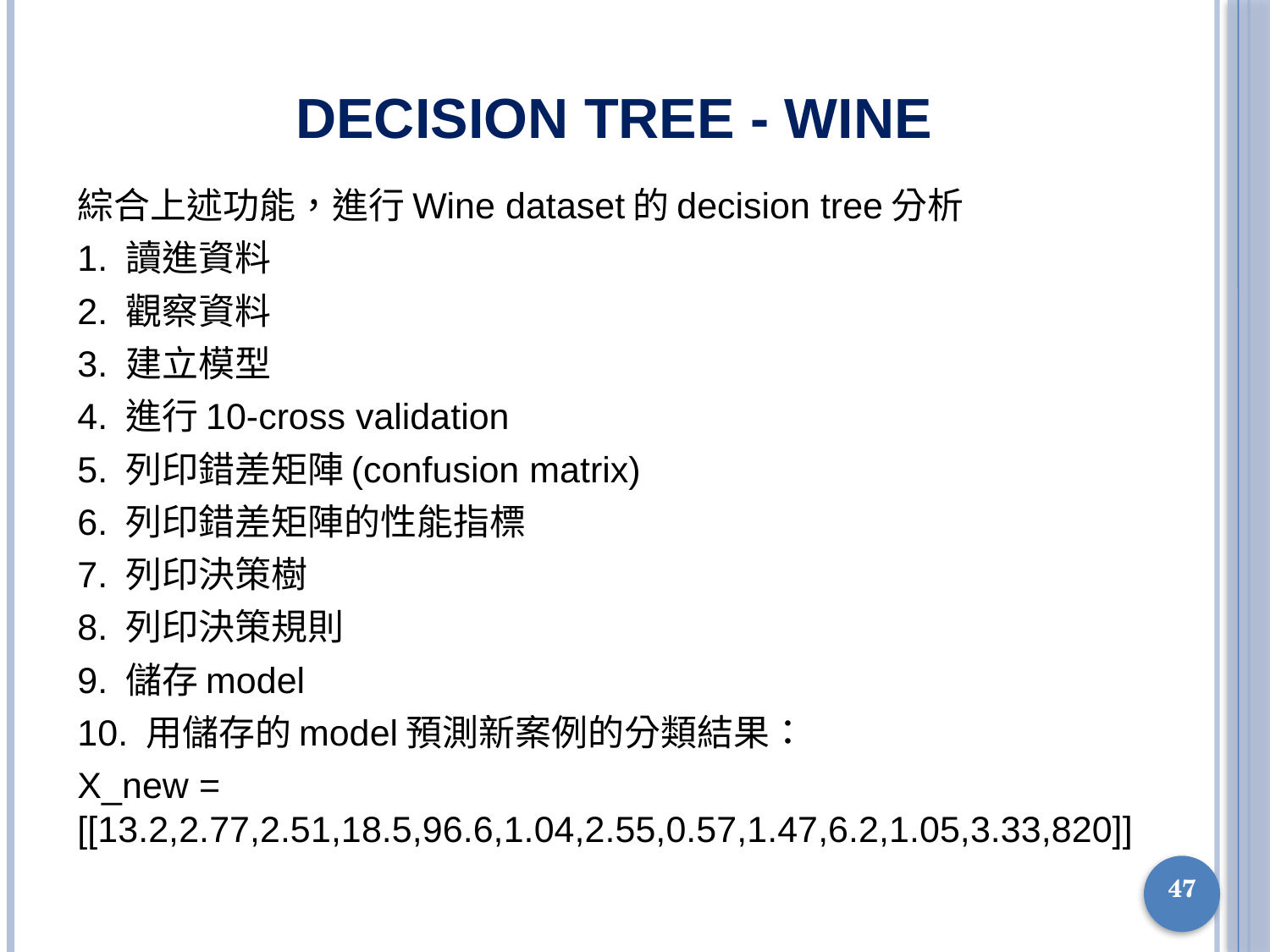

# Decision Tree - WINE
綜合上述功能，進行Wine dataset的decision tree分析
1. 讀進資料
2. 觀察資料
3. 建立模型
4. 進行10-cross validation
5. 列印錯差矩陣(confusion matrix)
6. 列印錯差矩陣的性能指標
7. 列印決策樹
8. 列印決策規則
9. 儲存model
10. 用儲存的model預測新案例的分類結果：
X_new = [[13.2,2.77,2.51,18.5,96.6,1.04,2.55,0.57,1.47,6.2,1.05,3.33,820]]

47